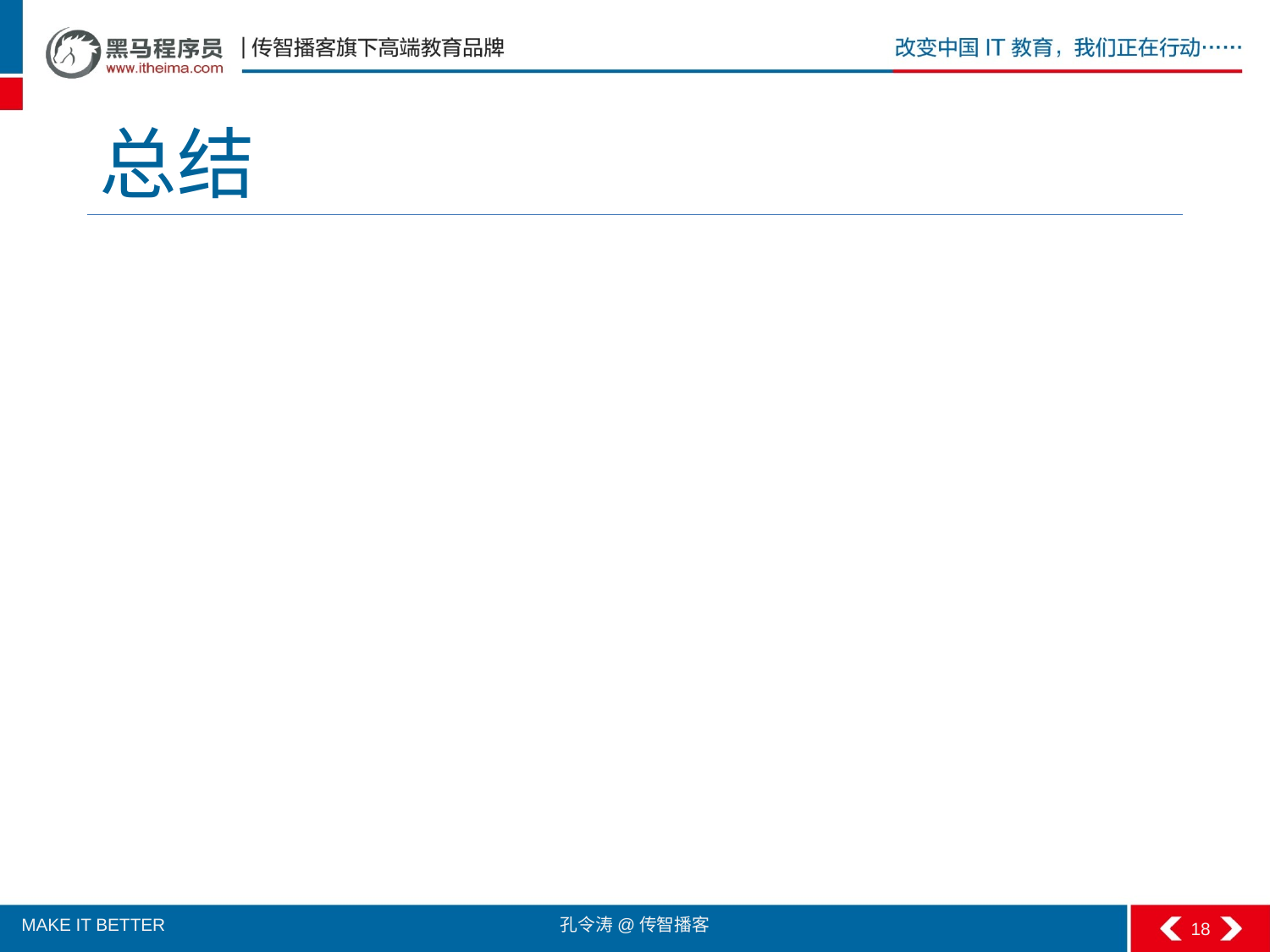

# 总结

18
孔令涛@传智播客
MAKE IT BETTER